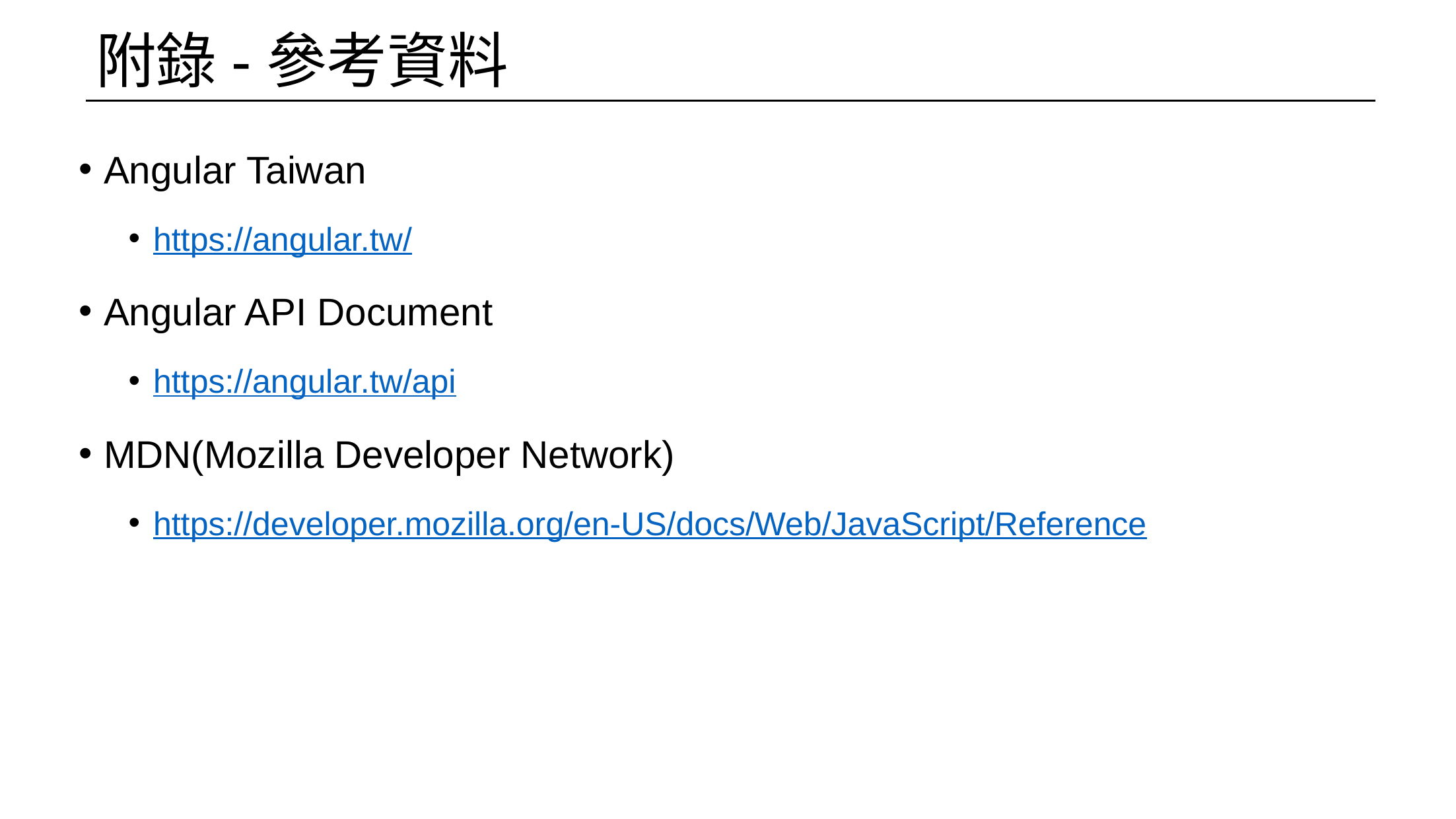

# 附錄-參考資料
Angular Taiwan
https://angular.tw/
Angular API Document
https://angular.tw/api
MDN(Mozilla Developer Network)
https://developer.mozilla.org/en-US/docs/Web/JavaScript/Reference